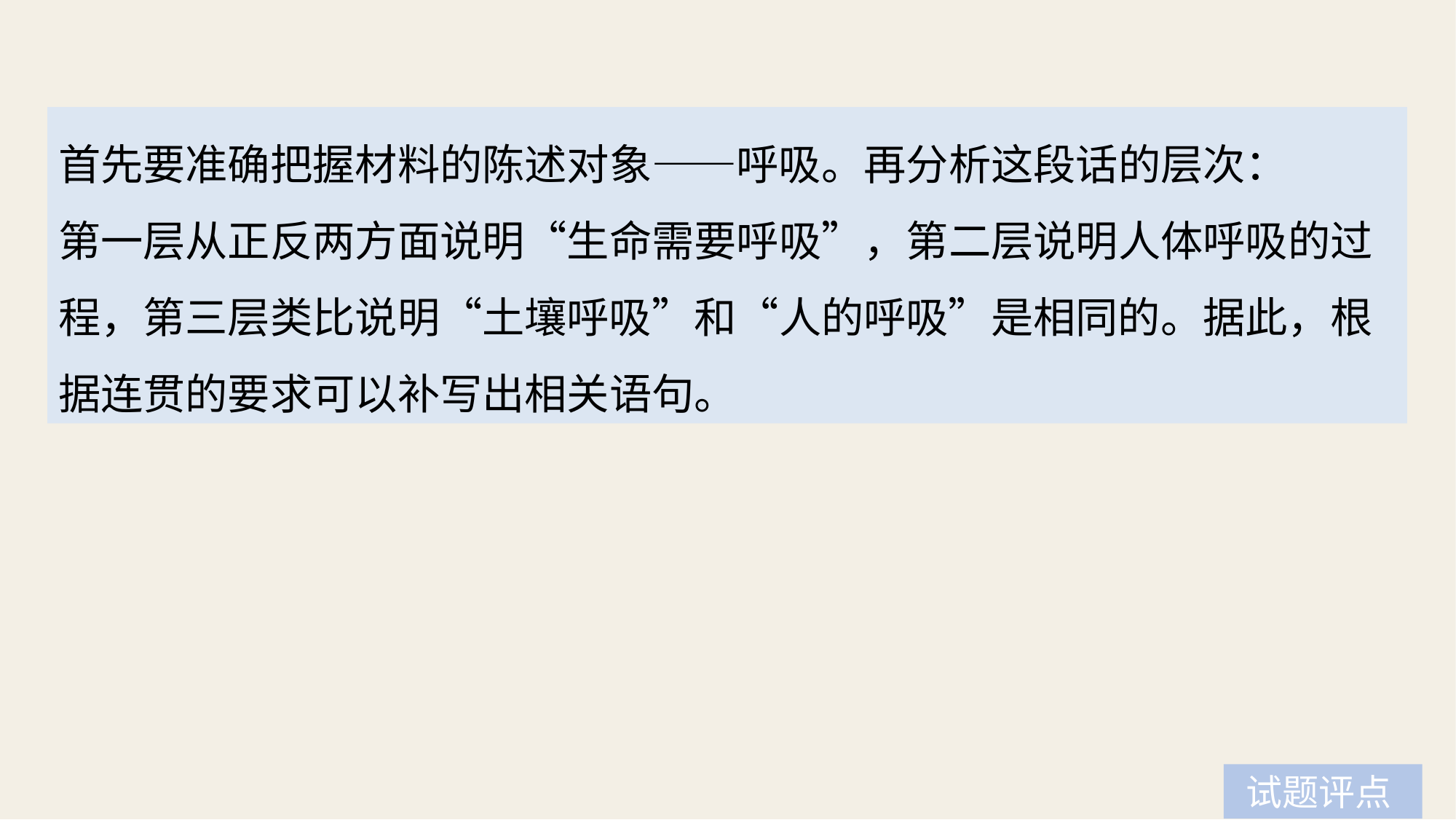

首先要准确把握材料的陈述对象——呼吸。再分析这段话的层次：
第一层从正反两方面说明“生命需要呼吸”，第二层说明人体呼吸的过程，第三层类比说明“土壤呼吸”和“人的呼吸”是相同的。据此，根据连贯的要求可以补写出相关语句。
试题评点